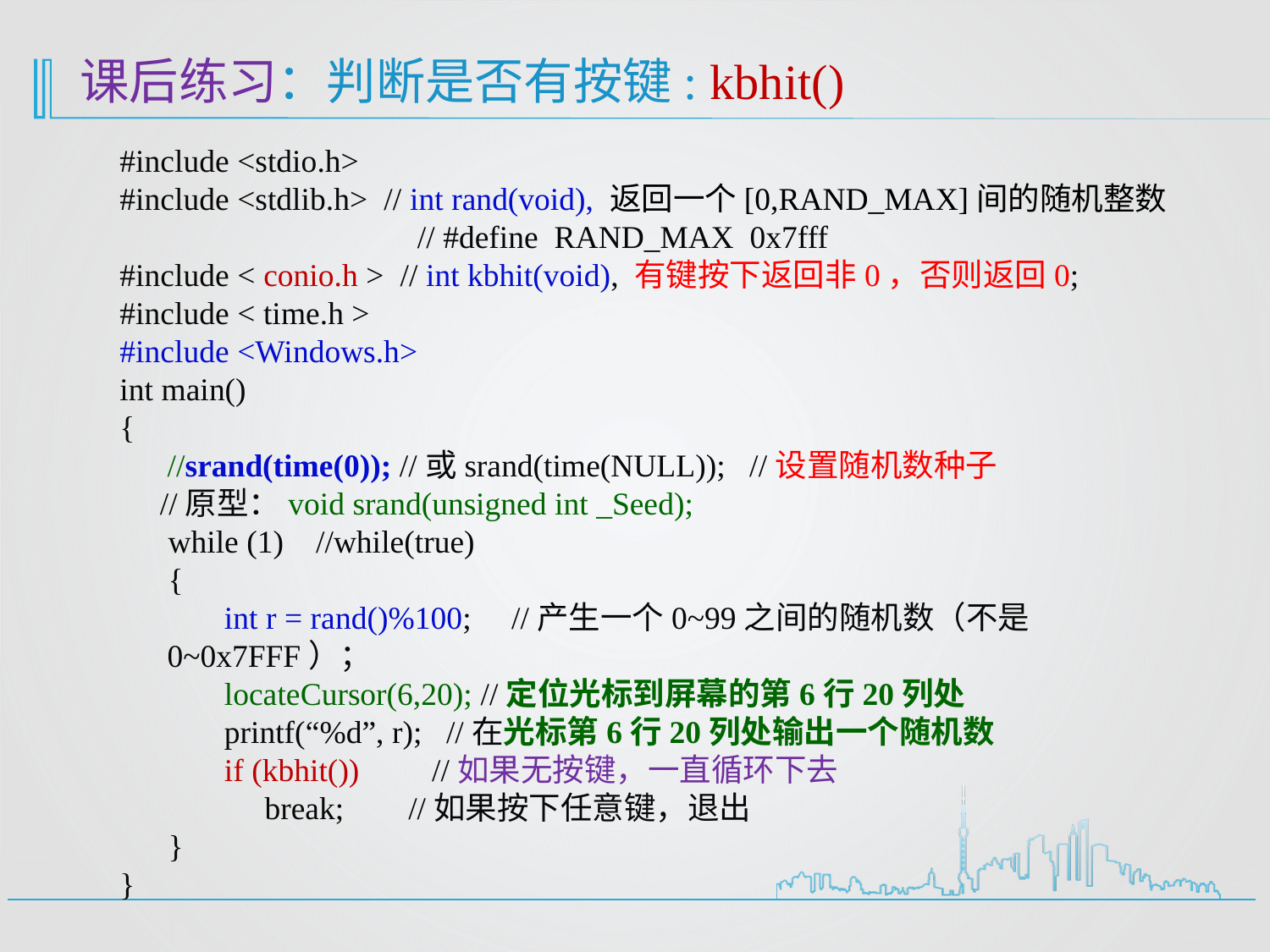

# 课后练习：判断是否有按键: kbhit()
#include <stdio.h>
#include <stdlib.h>  // int rand(void), 返回一个[0,RAND_MAX]间的随机整数
                                     // #define  RAND_MAX  0x7fff
#include < conio.h >  // int kbhit(void), 有键按下返回非0，否则返回0;
#include < time.h >
#include <Windows.h>
int main()
{
	//srand(time(0)); //或srand(time(NULL));   //设置随机数种子
     //原型：void srand(unsigned int _Seed);
      while (1)    //while(true)
      {
             int r = rand()%100;     //产生一个0~99之间的随机数（不是0~0x7FFF）；
             locateCursor(6,20); //定位光标到屏幕的第6行20列处
             printf(“%d”, r);   //在光标第6行20列处输出一个随机数
             if (kbhit())         //如果无按键，一直循环下去
                  break;        //如果按下任意键，退出
      }
}